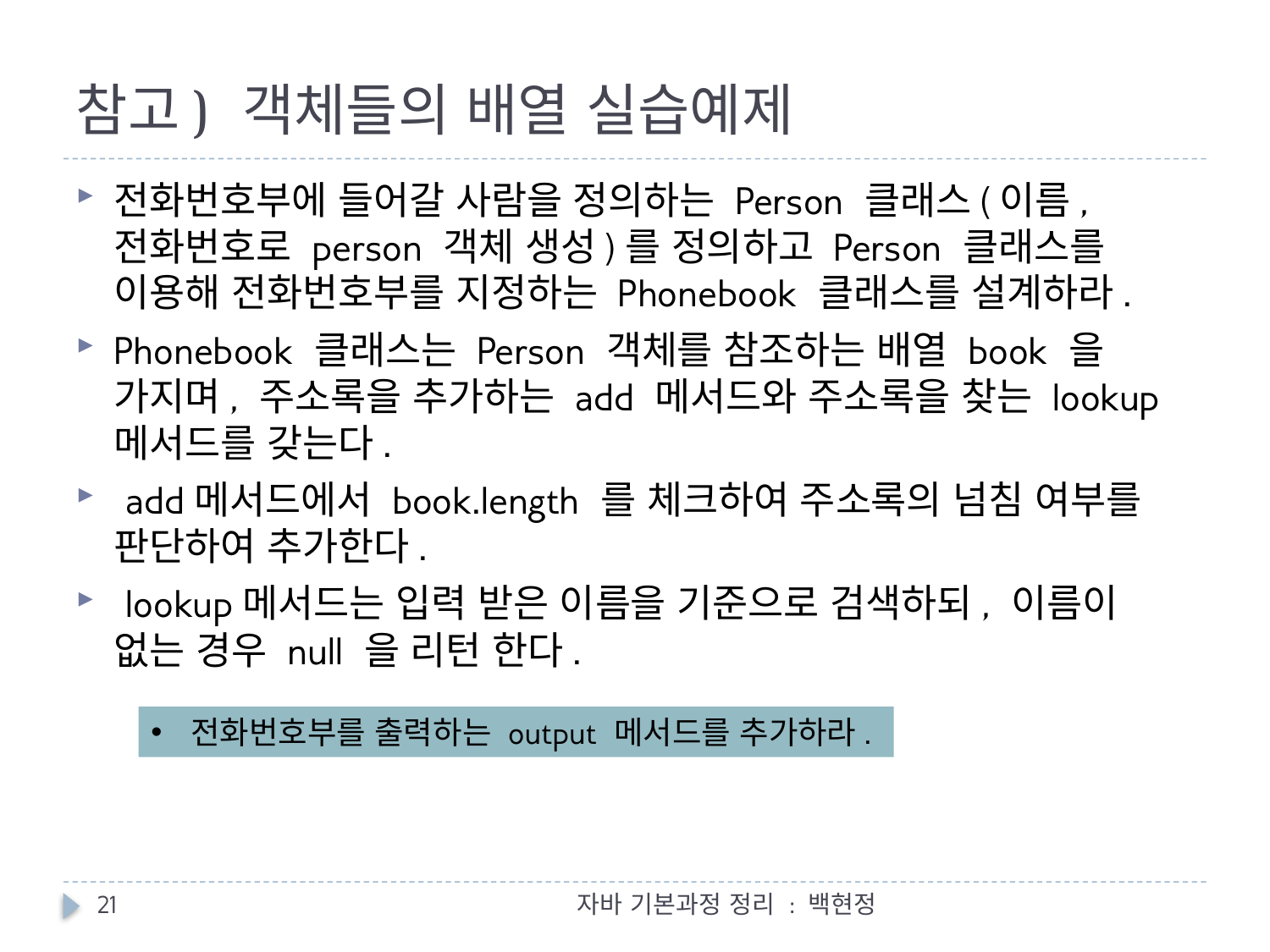

# 참고) 객체들의 배열 실습예제
전화번호부에 들어갈 사람을 정의하는 Person 클래스(이름, 전화번호로 person 객체 생성)를 정의하고 Person 클래스를 이용해 전화번호부를 지정하는 Phonebook 클래스를 설계하라.
Phonebook 클래스는 Person 객체를 참조하는 배열 book 을 가지며, 주소록을 추가하는 add 메서드와 주소록을 찾는 lookup 메서드를 갖는다.
 add메서드에서 book.length 를 체크하여 주소록의 넘침 여부를 판단하여 추가한다.
 lookup메서드는 입력 받은 이름을 기준으로 검색하되, 이름이 없는 경우 null 을 리턴 한다.

전화번호부를 출력하는 output 메서드를 추가하라.
21
자바 기본과정 정리 : 백현정